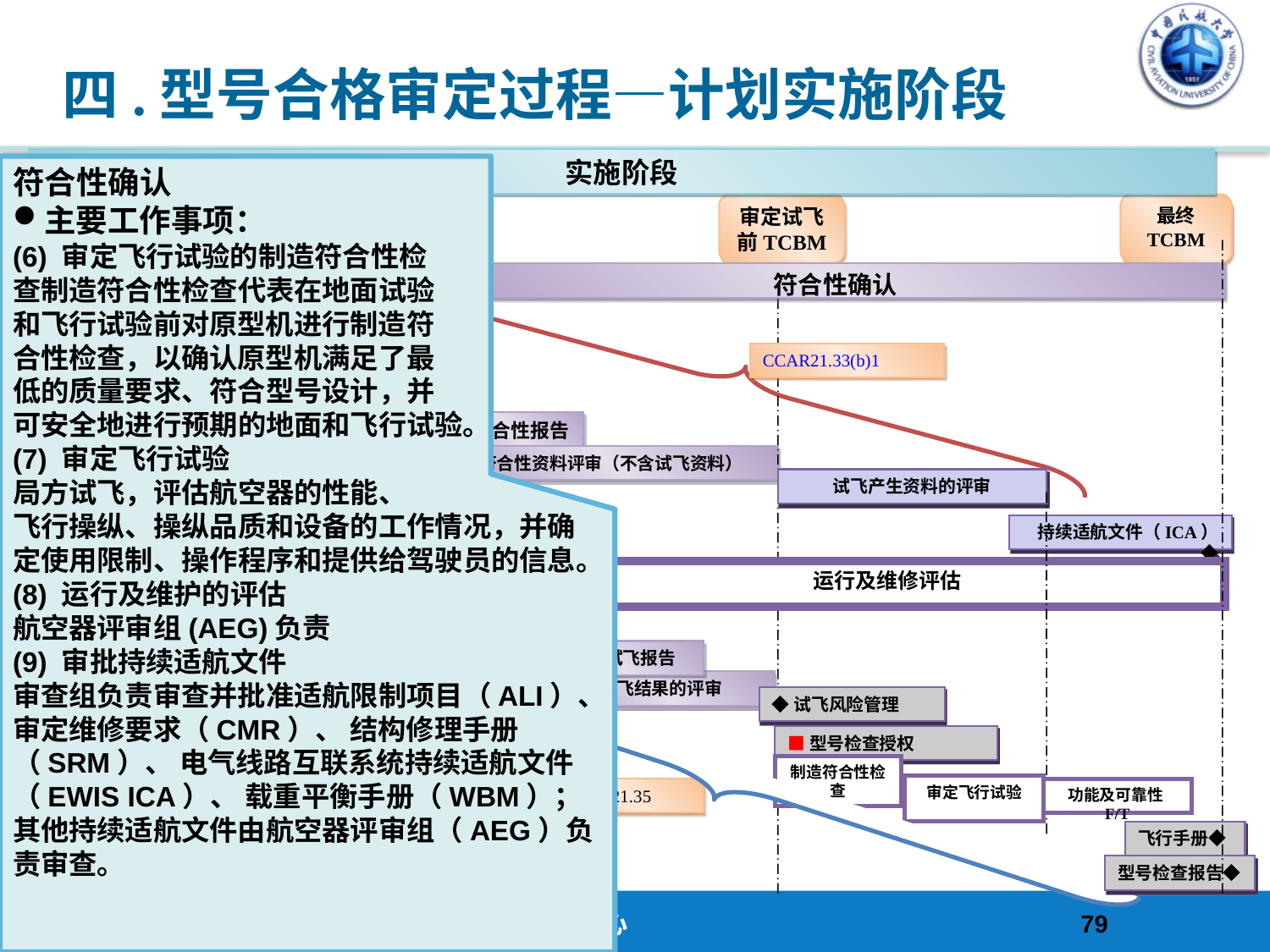

# 四.型号合格审定过程—计划实施阶段

实施阶段
中间TCBM
——审定计划
最终
TCBM

审定试飞前TCBM

符合性资料生成

符合性表明
符合性确认
■CP/PSCP

制造符合性检查
提交符合性验证
资料
■
CCAR21.33(b)1
试验大纲批准

目击试验
产品资
料生成
试验工程审查

◆符合性报告

符合性资料评审（不含试飞资料）
符合性检查
试飞产生资料的评审
分析

持续适航文件（ICA）◆

■特许飞行证

运行及维修评估
申请人飞行试验
申请人试飞资料
◆申请人试飞报告
试飞结果的评审
◆试飞风险管理
■型号检查授权（TIA）
制造符合性检查
审定飞行试验
CCAR 21.35
功能及可靠性F/T
实施阶段扩展
飞行手册◆
型号检查报告◆
符合性确认
主要工作事项：
(6) 审定飞行试验的制造符合性检
查制造符合性检查代表在地面试验
和飞行试验前对原型机进行制造符
合性检查，以确认原型机满足了最
低的质量要求、符合型号设计，并
可安全地进行预期的地面和飞行试验。
(7) 审定飞行试验
局方试飞，评估航空器的性能、
飞行操纵、操纵品质和设备的工作情况，并确定使用限制、操作程序和提供给驾驶员的信息。
(8) 运行及维护的评估
航空器评审组(AEG)负责
(9) 审批持续适航文件
审查组负责审查并批准适航限制项目（ALI）、审定维修要求（CMR）、 结构修理手册（SRM）、 电气线路互联系统持续适航文件（EWIS ICA）、 载重平衡手册（WBM）；其他持续适航文件由航空器评审组（AEG）负责审查。